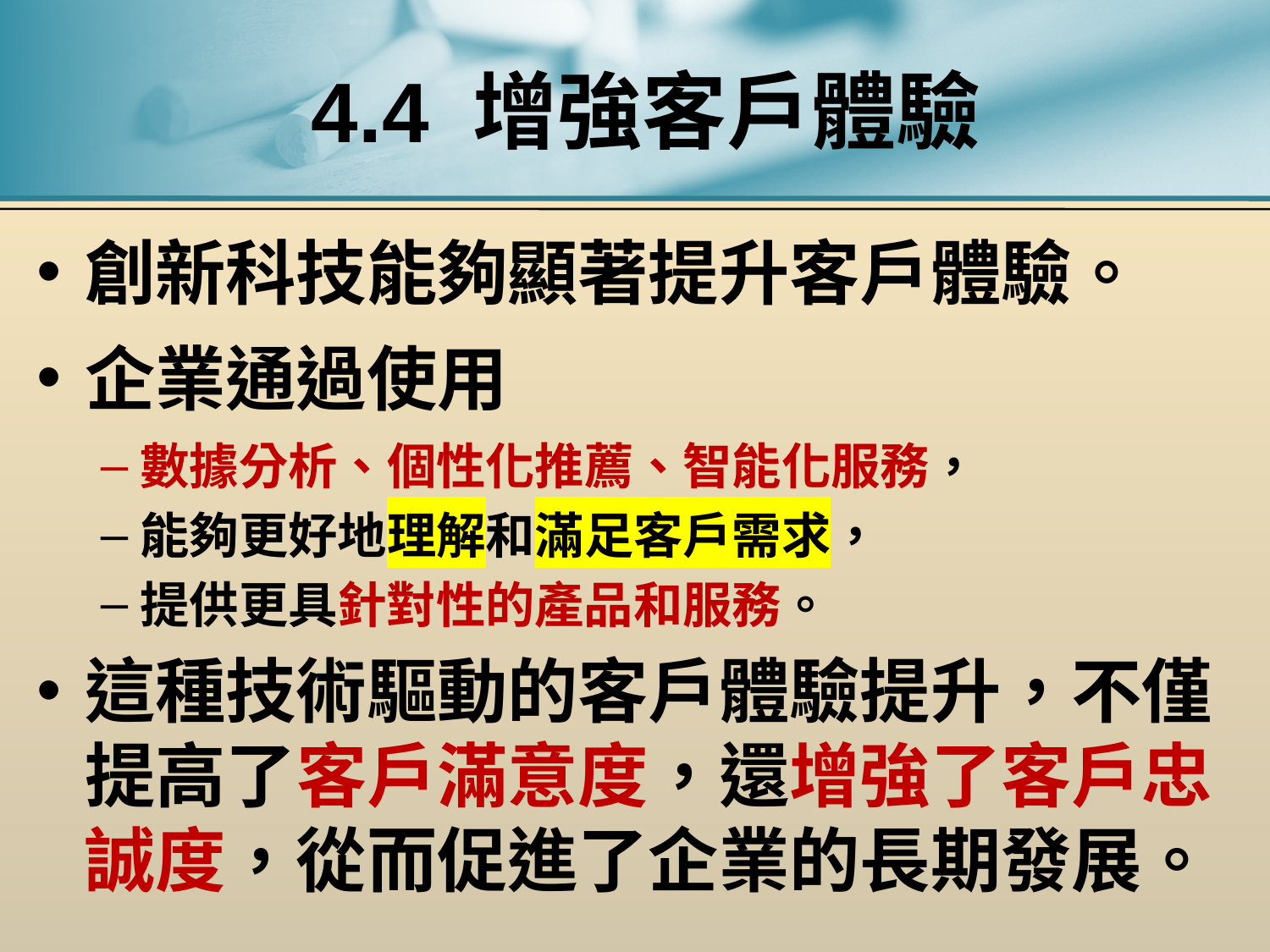

# 4.4 增強客戶體驗
創新科技能夠顯著提升客戶體驗。
企業通過使用
數據分析、個性化推薦、智能化服務，
能夠更好地理解和滿足客戶需求，
提供更具針對性的產品和服務。
這種技術驅動的客戶體驗提升，不僅提高了客戶滿意度，還增強了客戶忠誠度，從而促進了企業的長期發展。